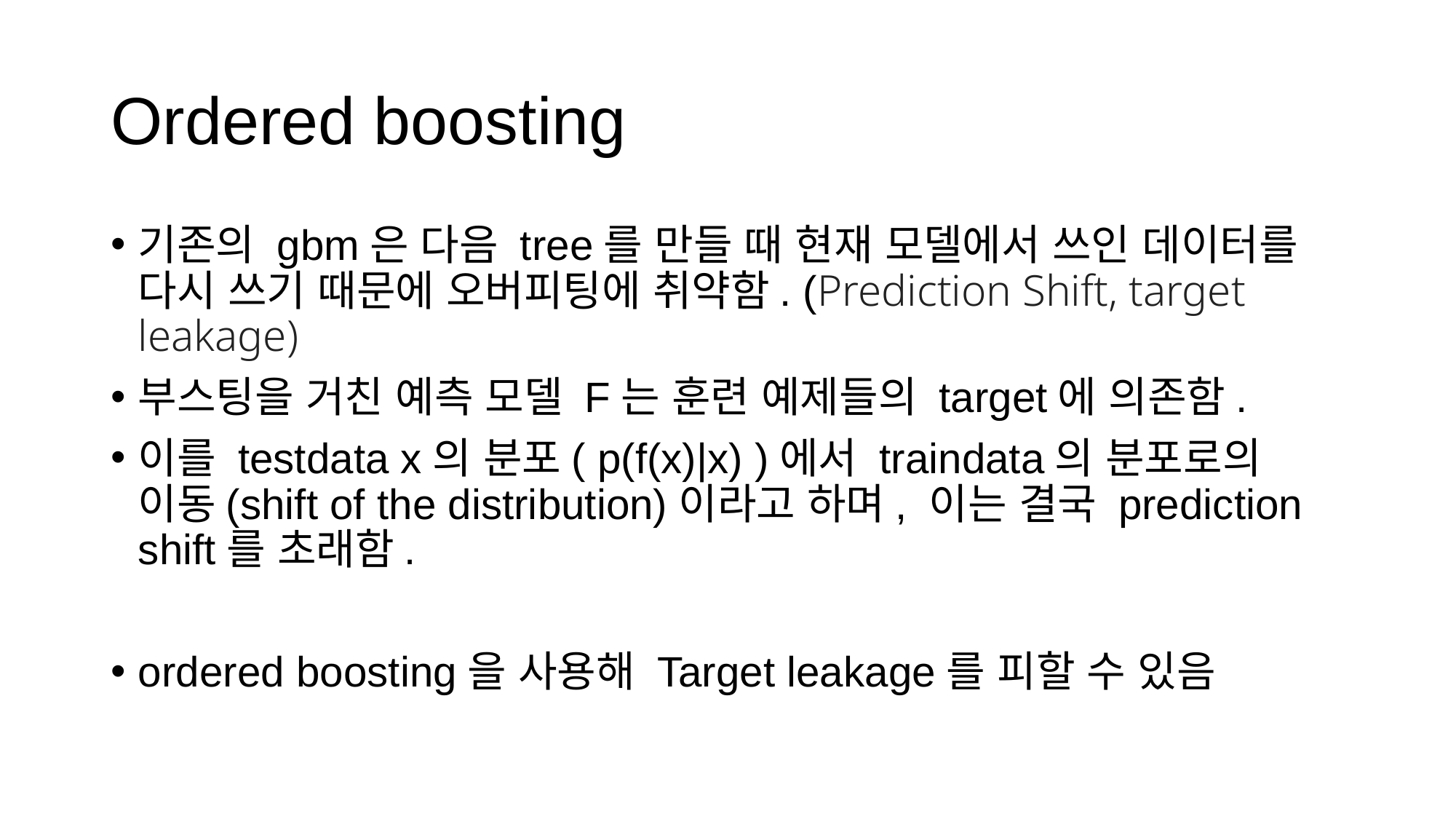

# Ordered boosting
기존의 gbm은 다음 tree를 만들 때 현재 모델에서 쓰인 데이터를 다시 쓰기 때문에 오버피팅에 취약함. (Prediction Shift, target leakage)
부스팅을 거친 예측 모델 F는 훈련 예제들의 target에 의존함.
이를 testdata x의 분포( p(f(x)|x) )에서 traindata의 분포로의 이동(shift of the distribution)이라고 하며, 이는 결국 prediction shift를 초래함.

ordered boosting을 사용해 Target leakage를 피할 수 있음